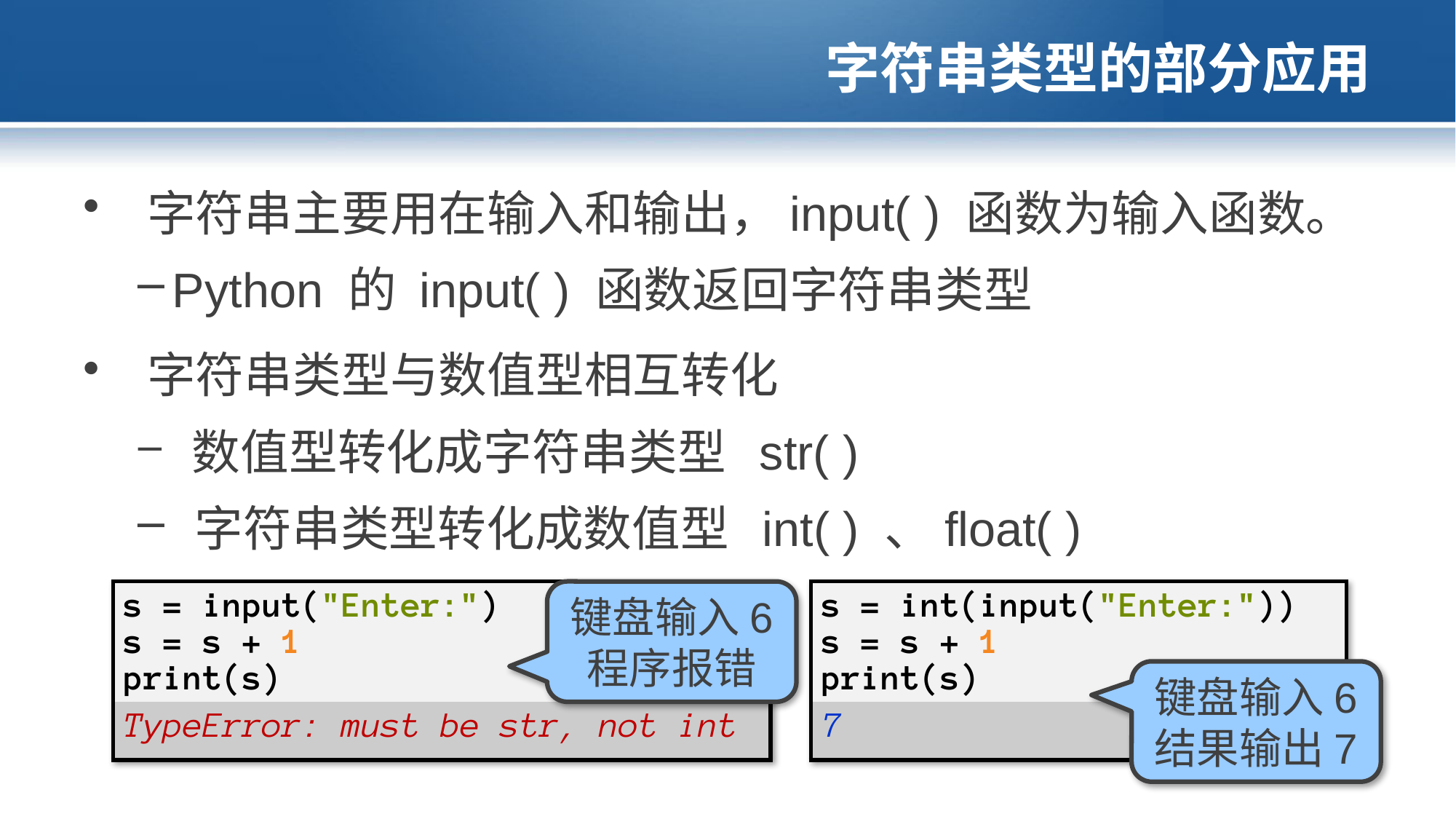

# 字符串类型的部分应用
 字符串主要用在输入和输出，input( ) 函数为输入函数。
Python 的 input( ) 函数返回字符串类型
 字符串类型与数值型相互转化
 数值型转化成字符串类型  str( )
 字符串类型转化成数值型  int( ) 、float( )
| s = input("Enter:") s = s + 1 print(s) |
| --- |
| TypeError: must be str, not int |
键盘输入6
程序报错
| s = int(input("Enter:")) s = s + 1 print(s) |
| --- |
| 7 |
键盘输入6
结果输出7